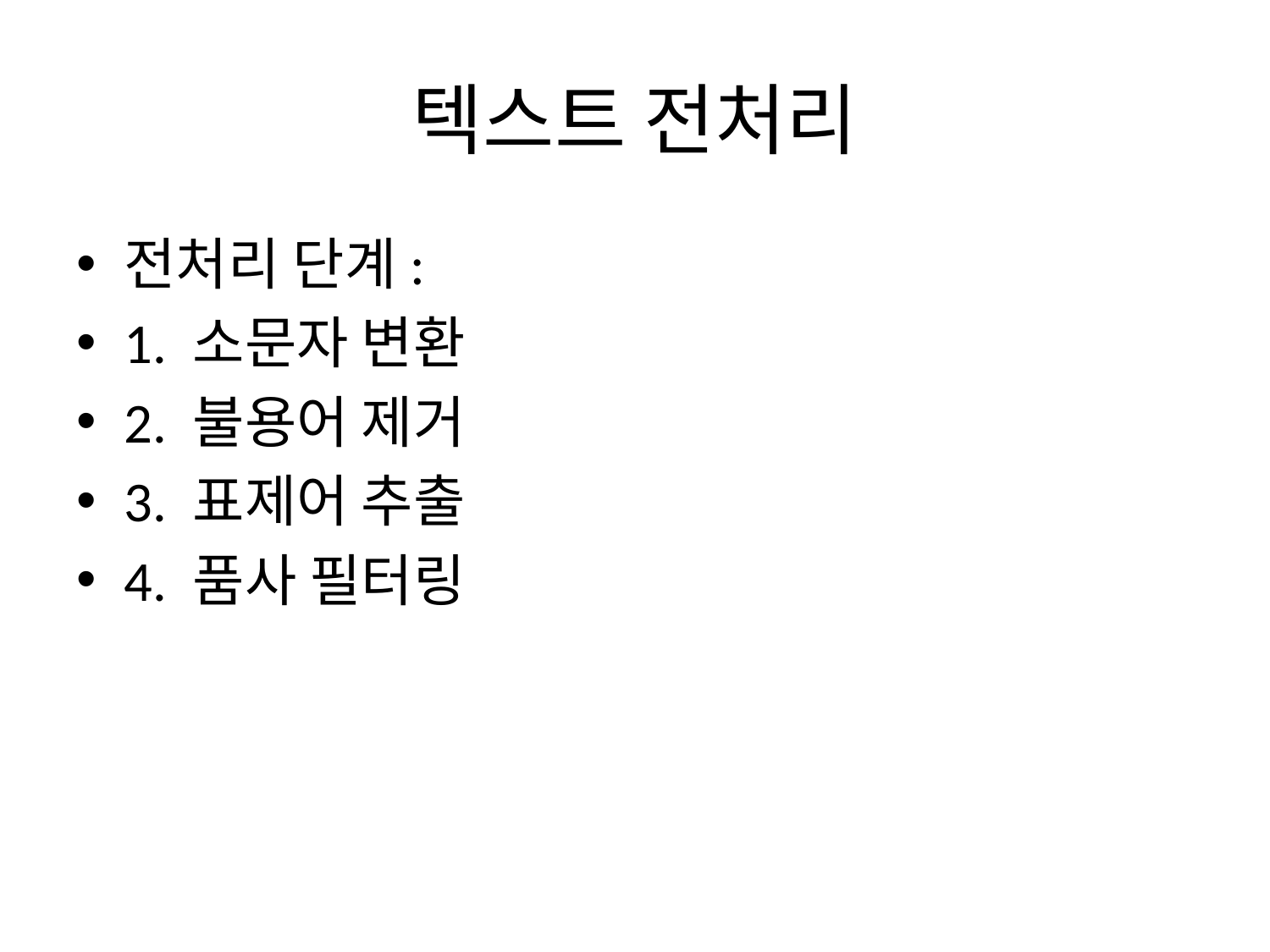

# 텍스트 전처리
전처리 단계:
1. 소문자 변환
2. 불용어 제거
3. 표제어 추출
4. 품사 필터링